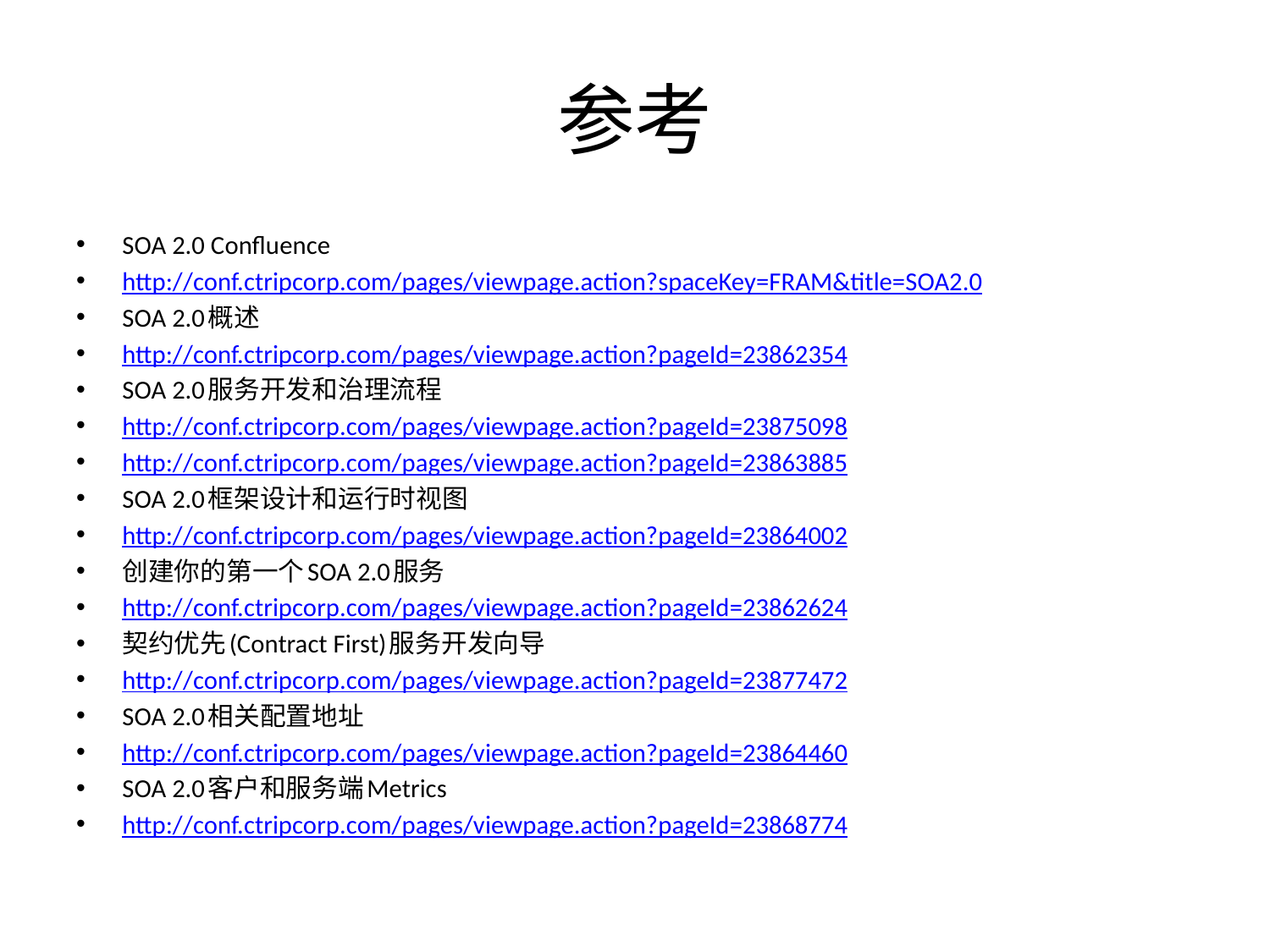

# 参考
SOA 2.0 Confluence
http://conf.ctripcorp.com/pages/viewpage.action?spaceKey=FRAM&title=SOA2.0
SOA 2.0概述
http://conf.ctripcorp.com/pages/viewpage.action?pageId=23862354
SOA 2.0服务开发和治理流程
http://conf.ctripcorp.com/pages/viewpage.action?pageId=23875098
http://conf.ctripcorp.com/pages/viewpage.action?pageId=23863885
SOA 2.0框架设计和运行时视图
http://conf.ctripcorp.com/pages/viewpage.action?pageId=23864002
创建你的第一个SOA 2.0服务
http://conf.ctripcorp.com/pages/viewpage.action?pageId=23862624
契约优先(Contract First)服务开发向导
http://conf.ctripcorp.com/pages/viewpage.action?pageId=23877472
SOA 2.0相关配置地址
http://conf.ctripcorp.com/pages/viewpage.action?pageId=23864460
SOA 2.0客户和服务端Metrics
http://conf.ctripcorp.com/pages/viewpage.action?pageId=23868774